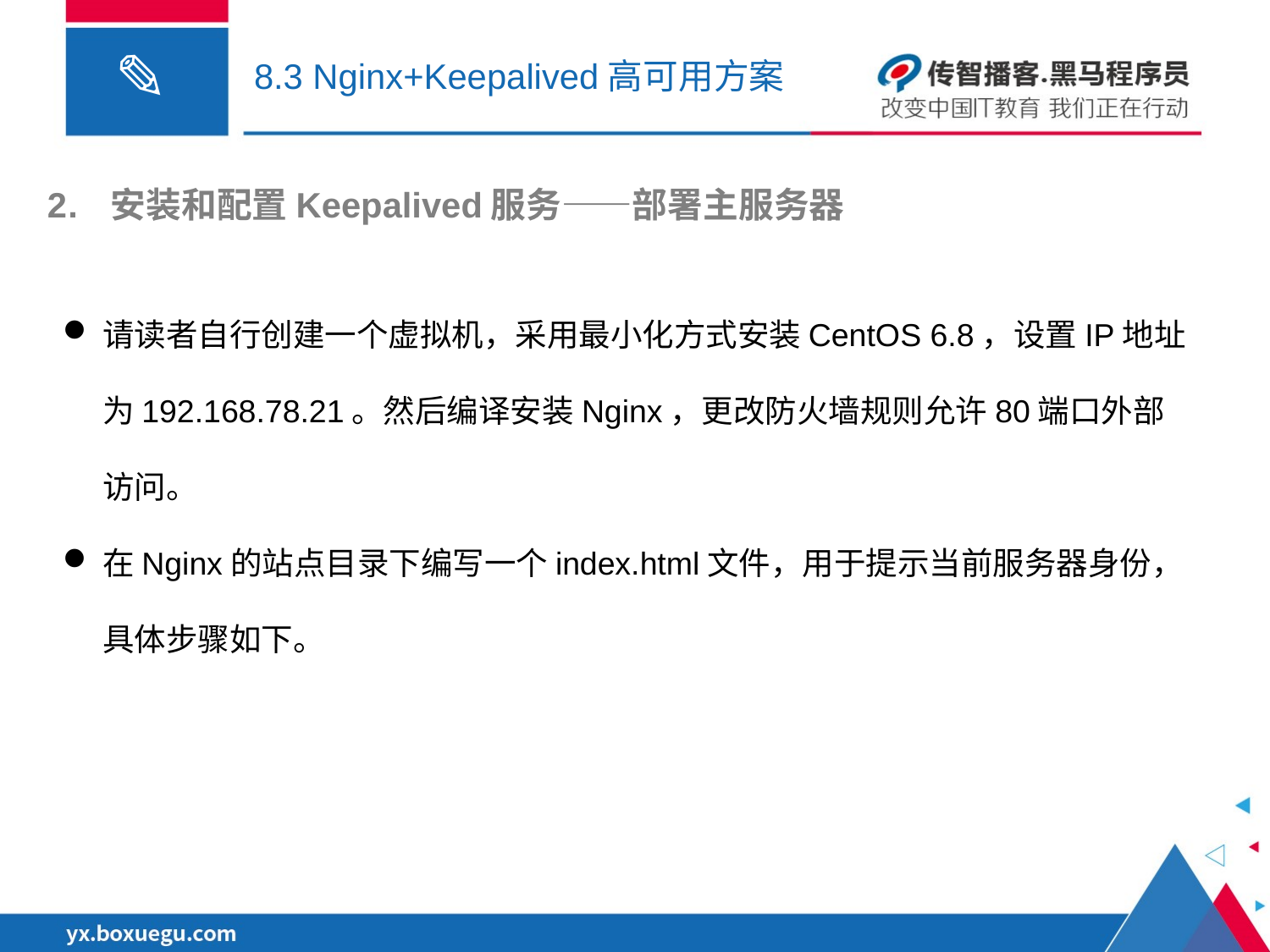

# 8.3 Nginx+Keepalived高可用方案
安装和配置Keepalived服务——部署主服务器
请读者自行创建一个虚拟机，采用最小化方式安装CentOS 6.8，设置IP地址为192.168.78.21。然后编译安装Nginx，更改防火墙规则允许80端口外部访问。
在Nginx的站点目录下编写一个index.html文件，用于提示当前服务器身份，具体步骤如下。